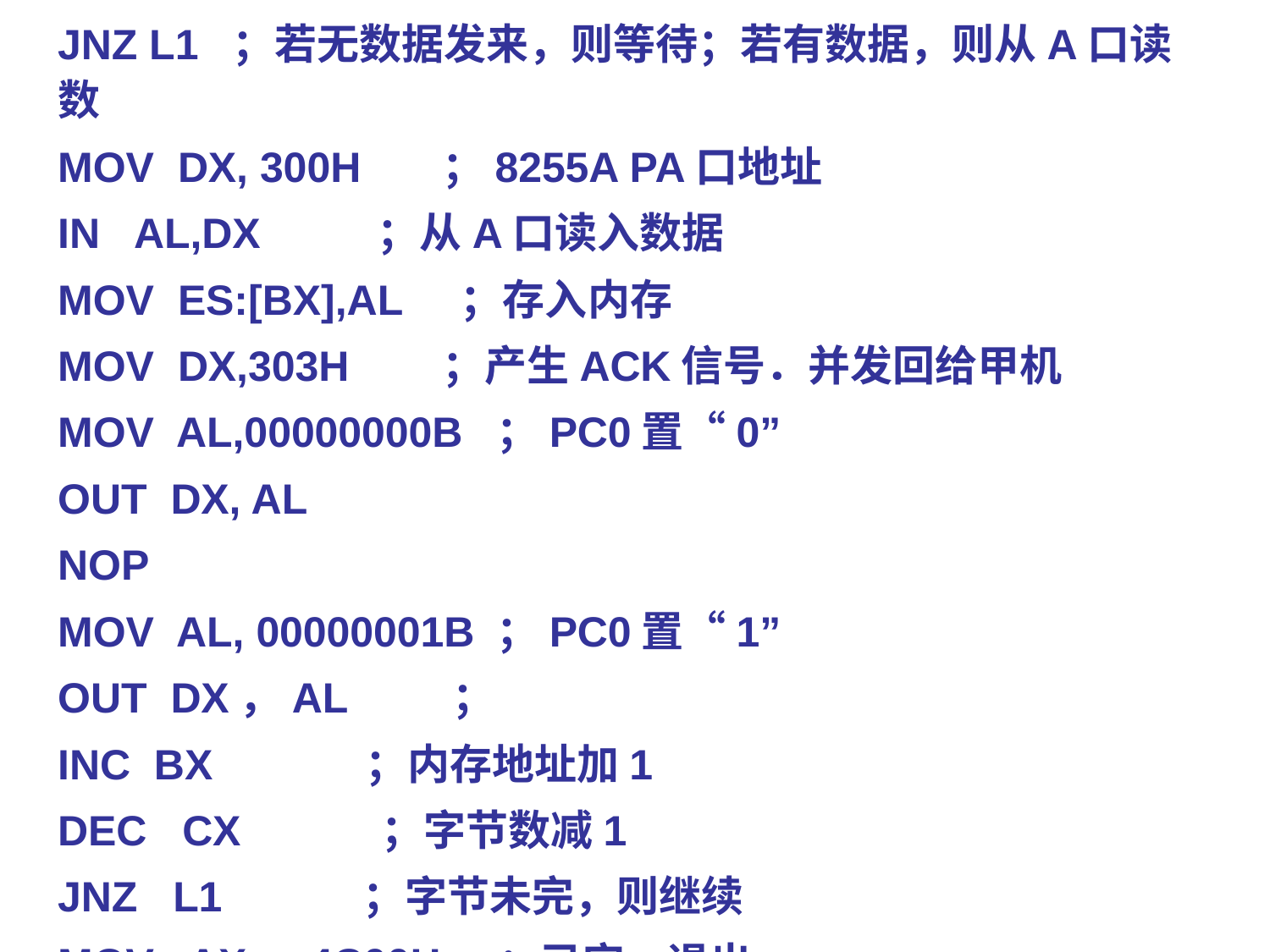

JNZ L1  ；若无数据发来，则等待；若有数据，则从A口读数
MOV  DX, 300H      ；8255A PA口地址
IN   AL,DX         ；从A口读入数据
MOV  ES:[BX],AL    ；存入内存
MOV  DX,303H       ；产生ACK信号．并发回给甲机
MOV  AL,00000000B  ；PC0置“0”
OUT  DX, AL
NOP
MOV  AL, 00000001B ；PC0置“1”
OUT  DX，AL        ；
INC  BX            ；内存地址加1
DEC   CX           ；字节数减1
JNZ   L1           ；字节未完，则继续
MOV   AX，4C00H    ；已完，退出
RET